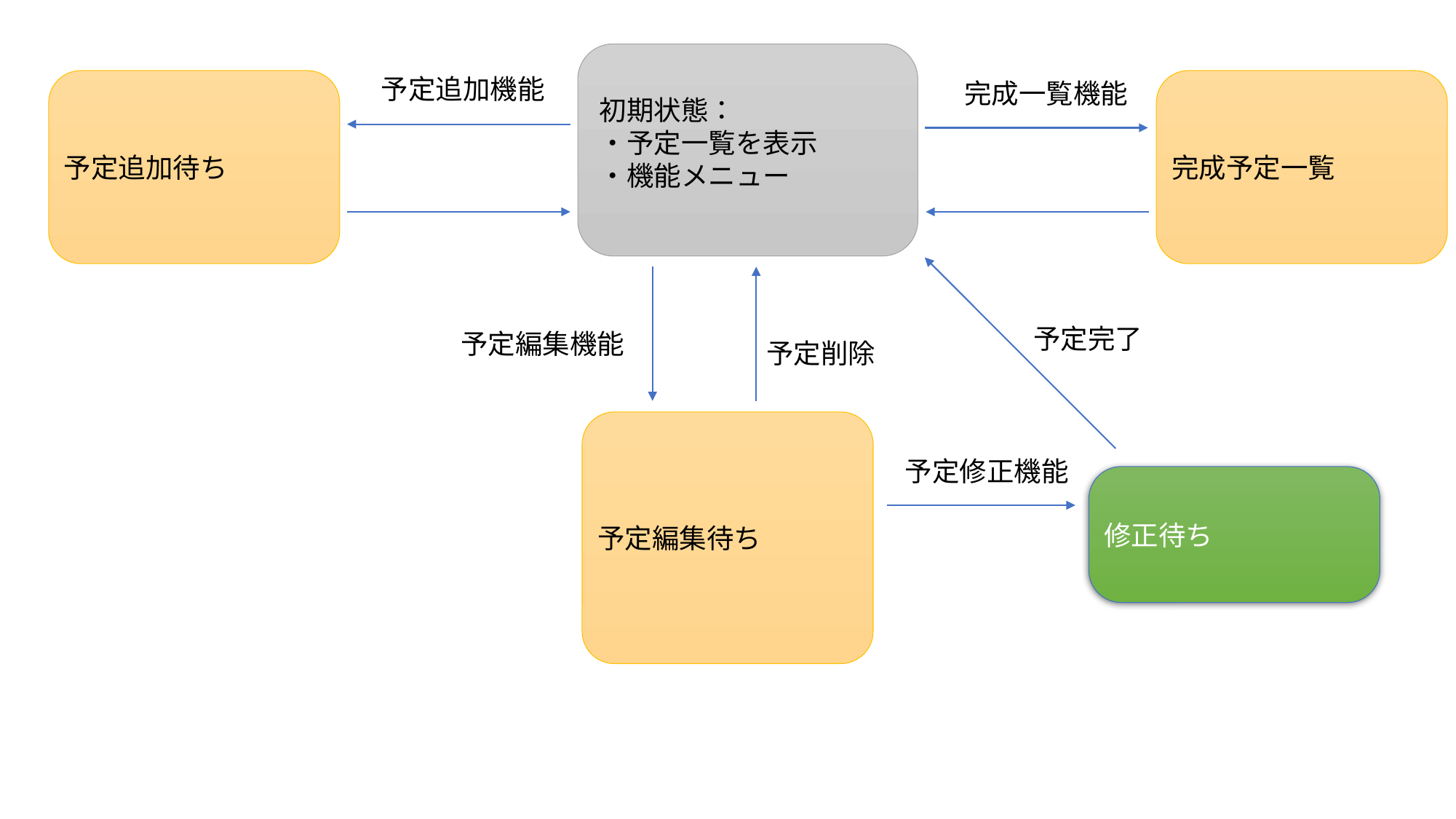

初期状態：
・予定一覧を表示
・機能メニュー
予定追加機能

予定追加待ち

完成予定一覧
完成一覧機能

予定完了
予定編集機能
予定削除

予定編集待ち
予定修正機能

修正待ち